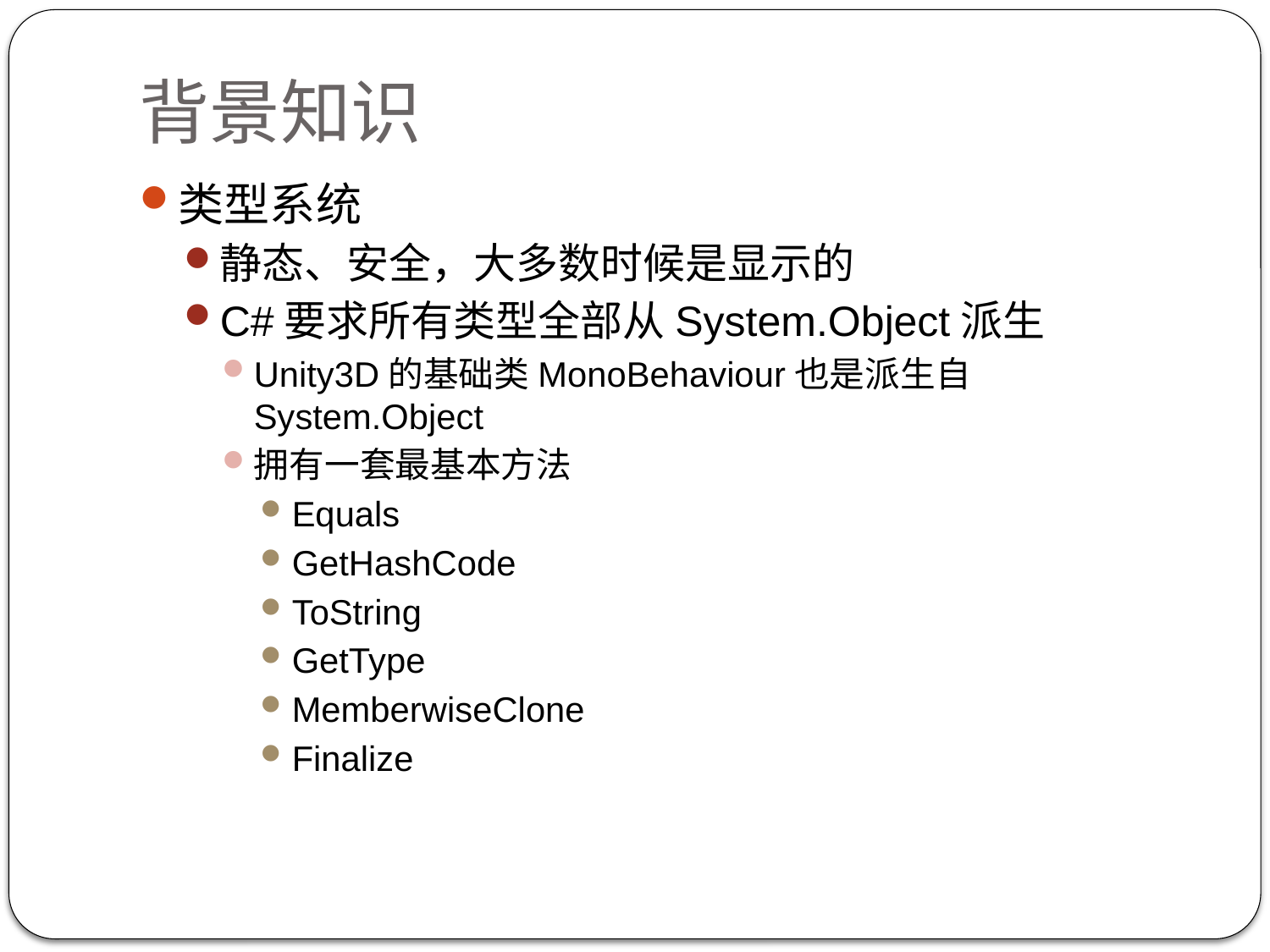

# 背景知识
类型系统
静态、安全，大多数时候是显示的
C#要求所有类型全部从System.Object派生
Unity3D的基础类MonoBehaviour也是派生自System.Object
拥有一套最基本方法
Equals
GetHashCode
ToString
GetType
MemberwiseClone
Finalize